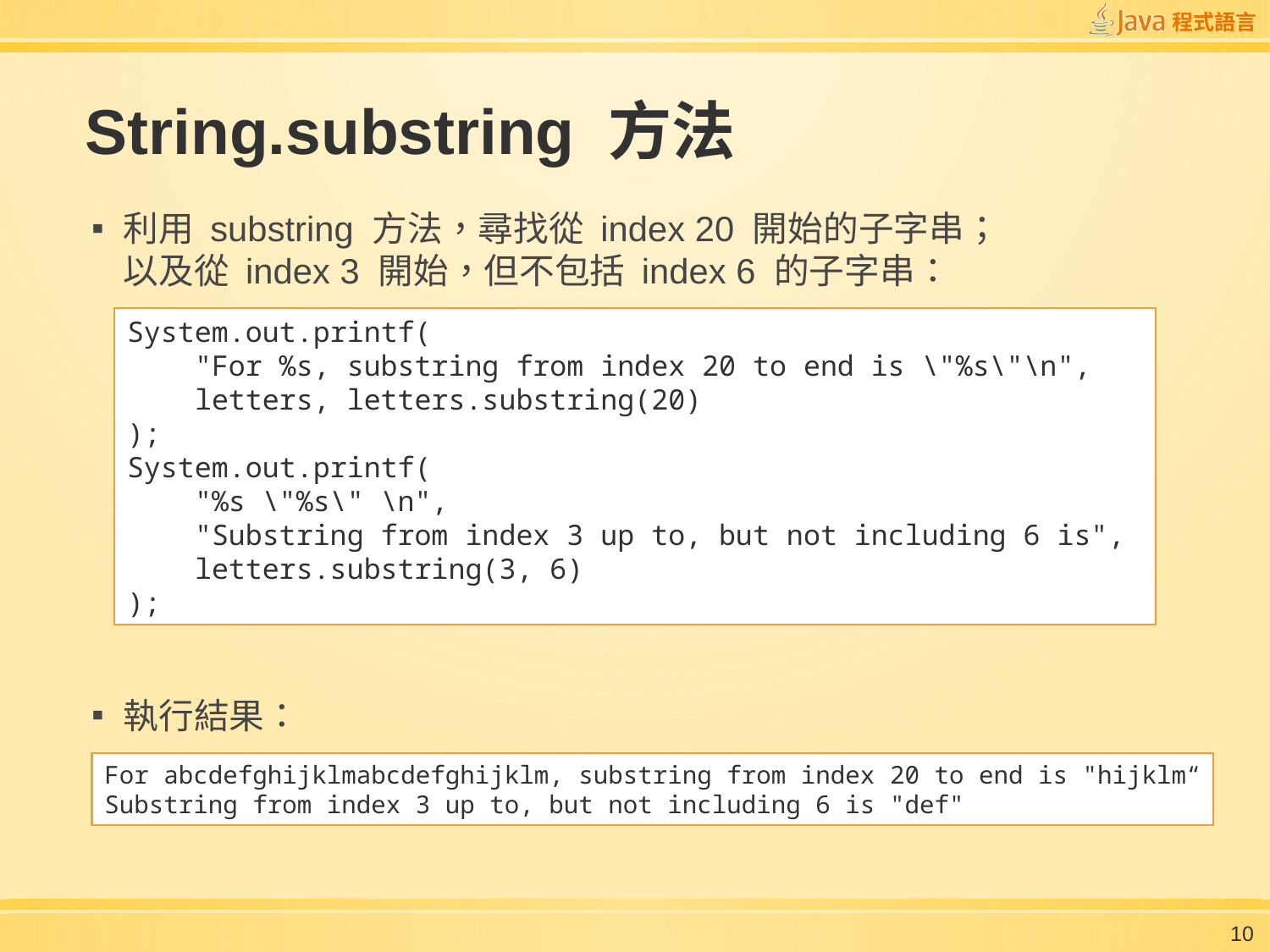

# String.substring 方法
利用 substring 方法，尋找從 index 20 開始的子字串；
以及從 index 3 開始，但不包括 index 6 的子字串：

執行結果：

System.out.printf(
    "For %s, substring from index 20 to end is \"%s\"\n",
    letters, letters.substring(20)
);
System.out.printf(
    "%s \"%s\" \n",
    "Substring from index 3 up to, but not including 6 is",
    letters.substring(3, 6)
);
For abcdefghijklmabcdefghijklm, substring from index 20 to end is "hijklm“
Substring from index 3 up to, but not including 6 is "def"
10